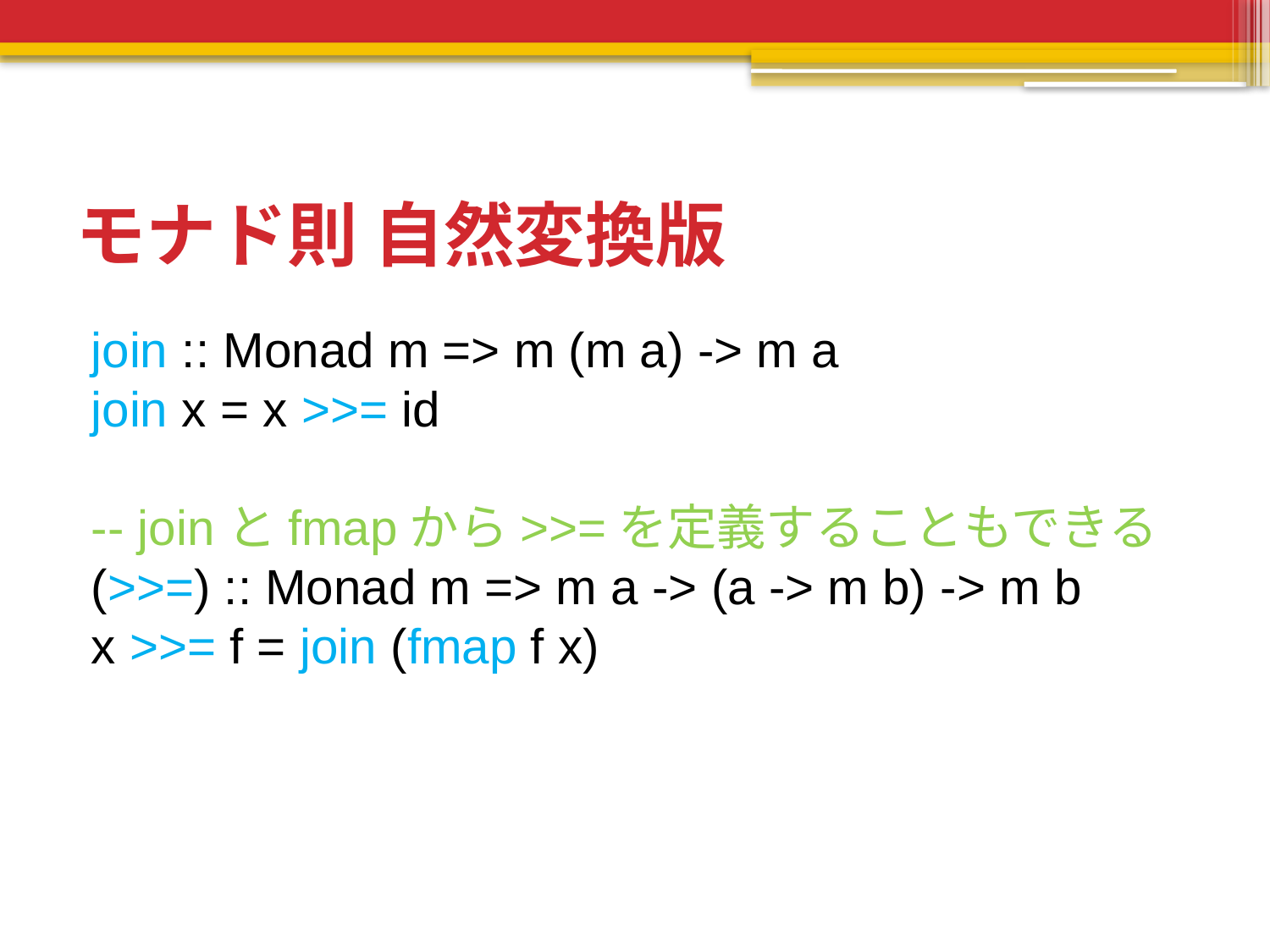

# モナド則 自然変換版
join :: Monad m => m (m a) -> m a
join x = x >>= id
-- joinとfmapから>>=を定義することもできる
(>>=) :: Monad m => m a -> (a -> m b) -> m b
x >>= f = join (fmap f x)